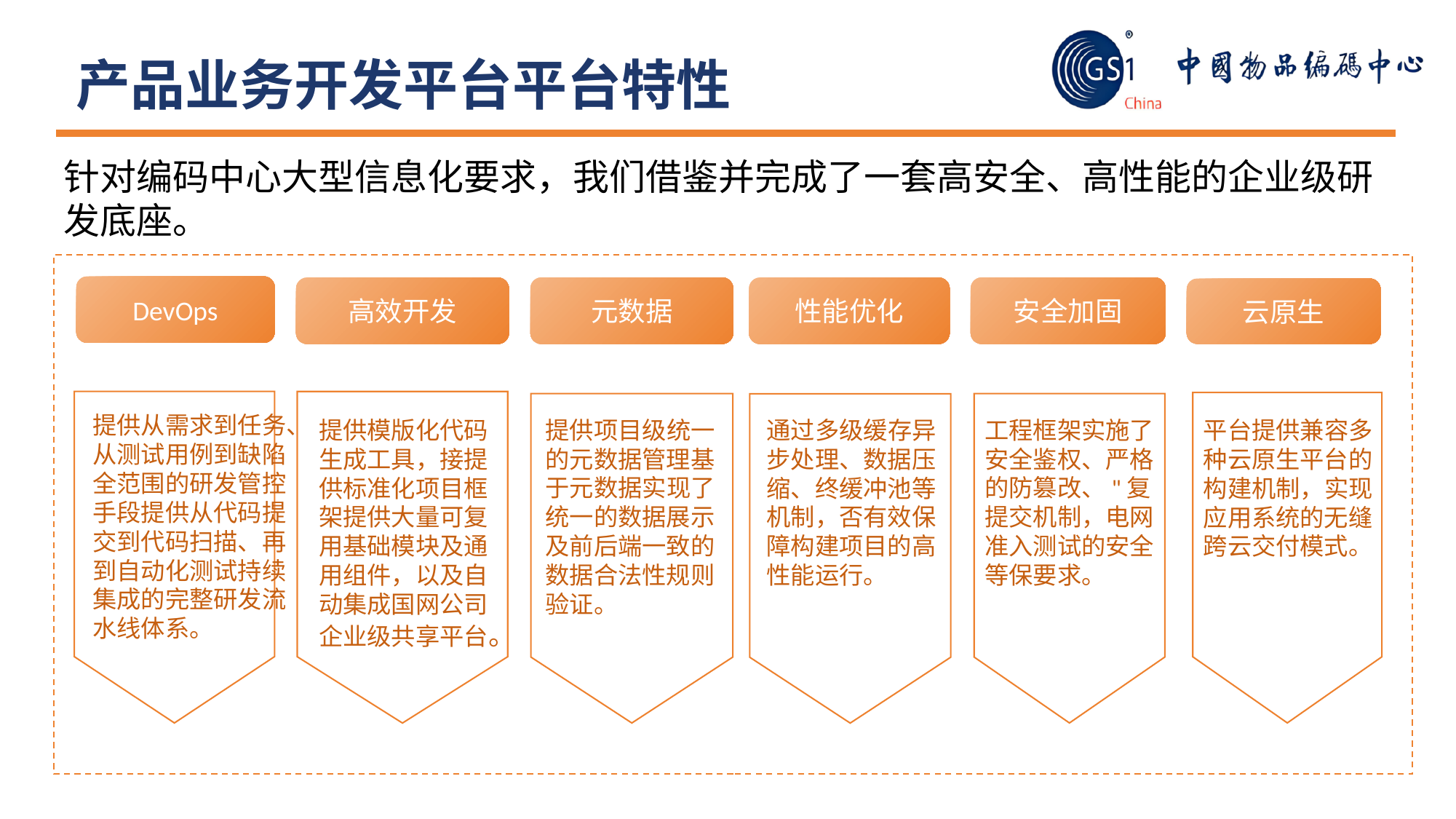

产品业务开发平台平台特性
针对编码中心大型信息化要求，我们借鉴并完成了一套高安全、高性能的企业级研发底座。

DevOps
元数据
安全加固
高效开发
性能优化
云原生

提供从需求到任务、从测试用例到缺陷全范围的研发管控手段提供从代码提交到代码扫描、再到自动化测试持续集成的完整研发流水线体系。
提供项目级统一的元数据管理基于元数据实现了统一的数据展示及前后端一致的数据合法性规则验证。
工程框架实施了安全鉴权、严格的防篡改、"复提交机制，电网准入测试的安全等保要求。
提供模版化代码生成工具，接提供标准化项目框架提供大量可复用基础模块及通用组件，以及自动集成国网公司企业级共享平台。
通过多级缓存异步处理、数据压缩、终缓冲池等机制，否有效保障构建项目的高性能运行。
平台提供兼容多种云原生平台的构建机制，实现应用系统的无缝跨云交付模式。